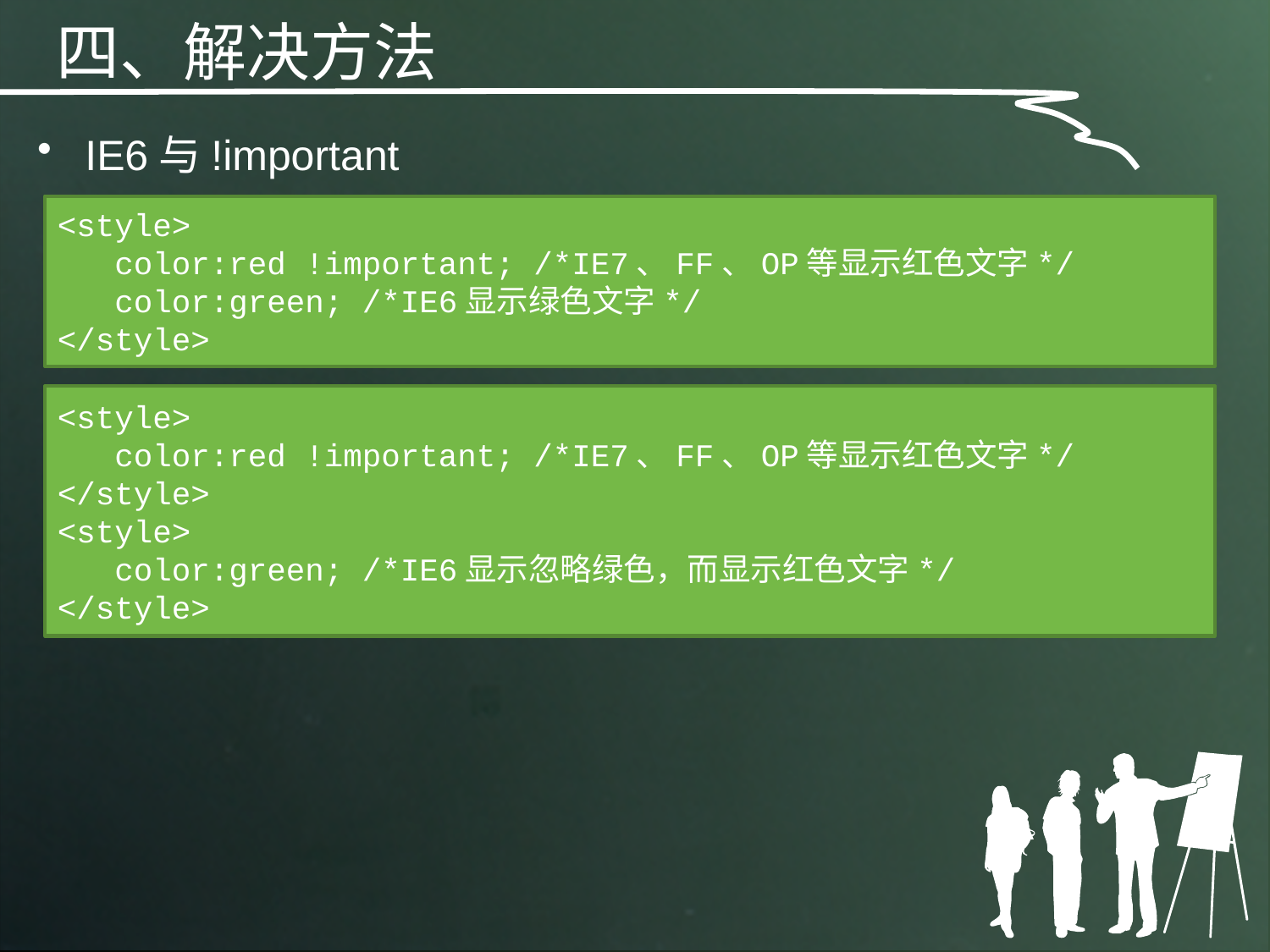

四、解决方法

IE6与!important

<style>
   color:red !important; /*IE7、FF、OP等显示红色文字*/
   color:green; /*IE6显示绿色文字*/
</style>
<style>
   color:red !important; /*IE7、FF、OP等显示红色文字*/
</style>
<style>
   color:green; /*IE6显示忽略绿色，而显示红色文字*/
</style>